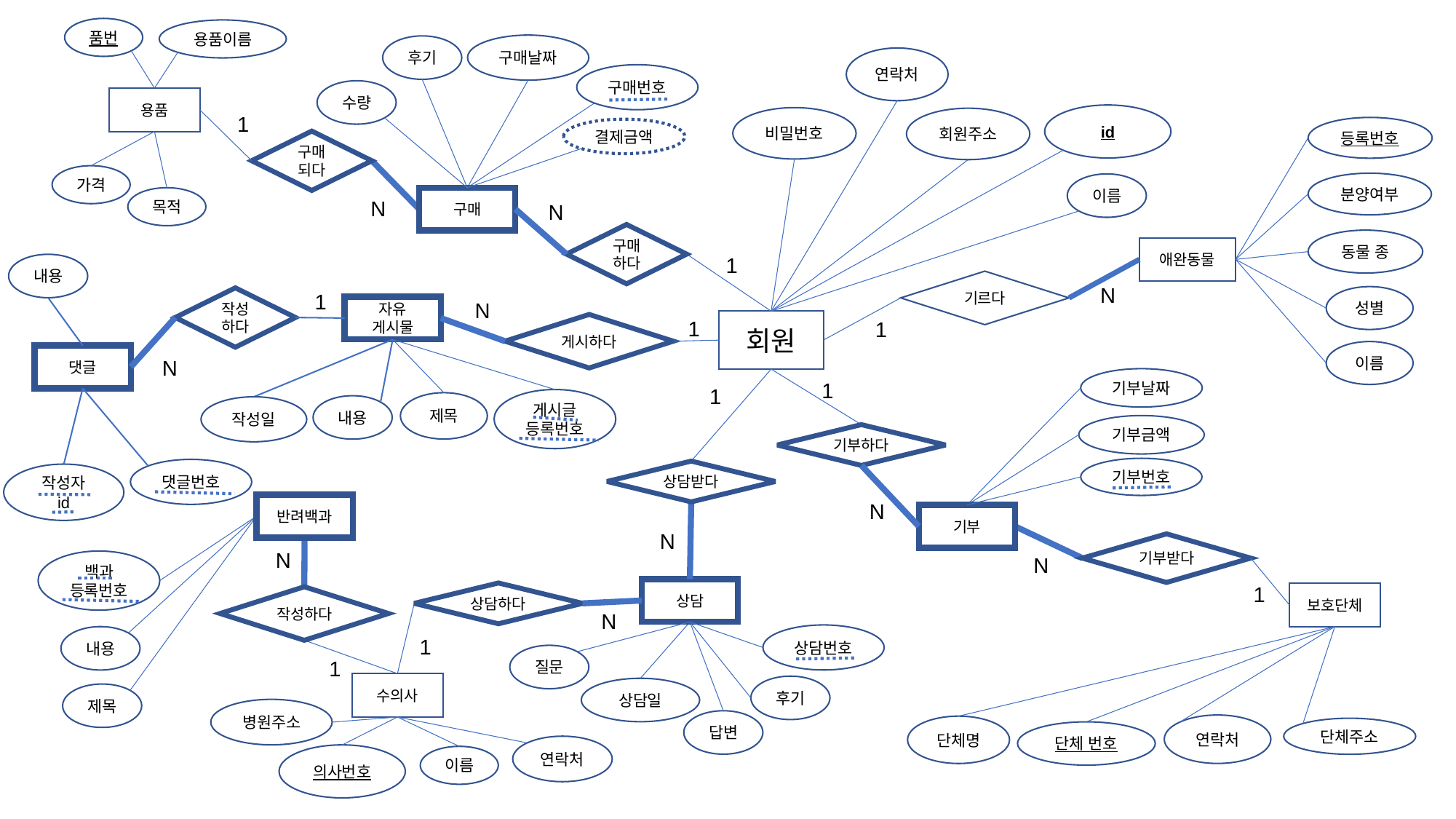

품번
용품이름
구매날짜
후기
연락처
구매번호
수량
용품
id
1
비밀번호
회원주소
등록번호
결제금액
구매되다
가격
분양여부
이름
목적
구매
N
N
구매하다
동물 종
애완동물
1
내용
기르다
N
1
성별
작성하다
N
자유
게시물
1
회원
1
게시하다
이름
댓글
N
기부날짜
1
1
게시글
등록번호
제목
내용
작성일
기부금액
기부하다
기부번호
댓글번호
상담받다
작성자 id
N
반려백과
기부
N
기부받다
N
N
백과
등록번호
1
상담
상담하다
보호단체
작성하다
N
상담번호
내용
1
질문
1
수의사
후기
상담일
제목
병원주소
답변
연락처
단체명
단체주소
단체 번호
연락처
의사번호
이름